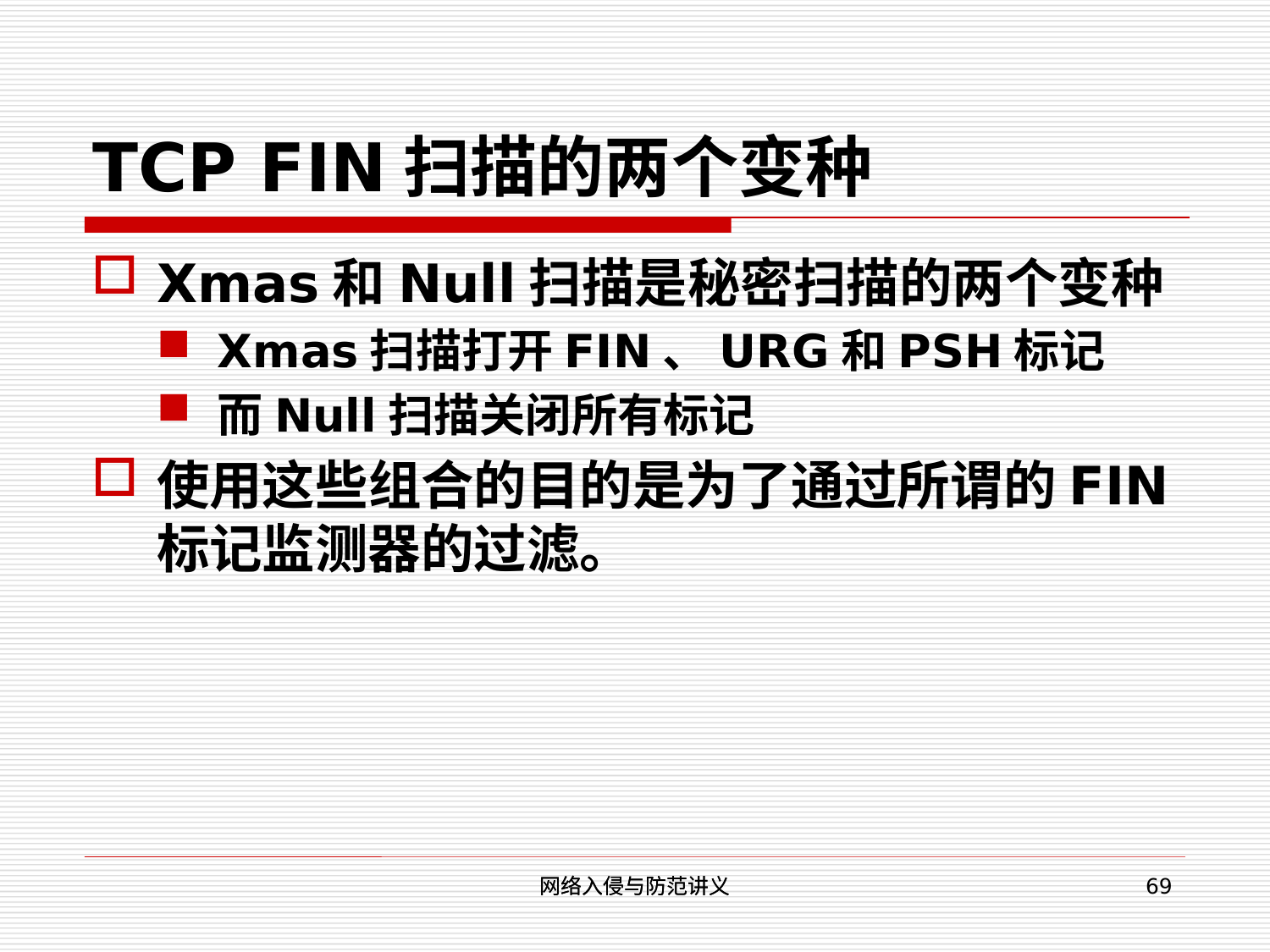

# TCP FIN扫描的两个变种
Xmas和Null扫描是秘密扫描的两个变种
Xmas扫描打开FIN、URG和PSH标记
而Null扫描关闭所有标记
使用这些组合的目的是为了通过所谓的FIN标记监测器的过滤。

网络入侵与防范讲义
网络入侵与防范讲义
69
69